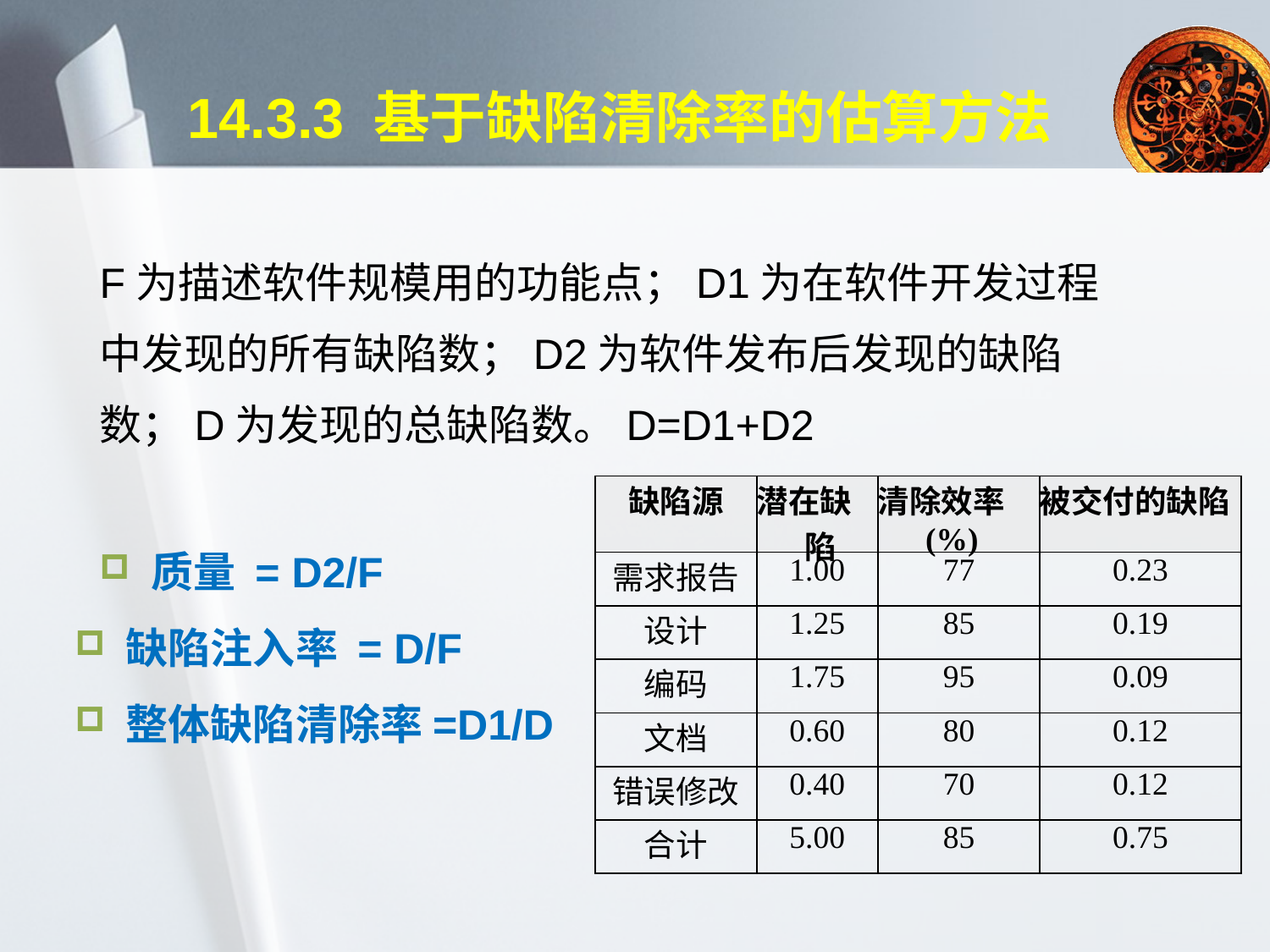

# 14.3.3 基于缺陷清除率的估算方法
F为描述软件规模用的功能点；D1为在软件开发过程中发现的所有缺陷数；D2为软件发布后发现的缺陷数；D为发现的总缺陷数。D=D1+D2

 质量 = D2/F
 缺陷注入率 = D/F
 整体缺陷清除率=D1/D
| 缺陷源 | 潜在缺陷 | 清除效率(%) | 被交付的缺陷 |
| --- | --- | --- | --- |
| 需求报告 | 1.00 | 77 | 0.23 |
| 设计 | 1.25 | 85 | 0.19 |
| 编码 | 1.75 | 95 | 0.09 |
| 文档 | 0.60 | 80 | 0.12 |
| 错误修改 | 0.40 | 70 | 0.12 |
| 合计 | 5.00 | 85 | 0.75 |